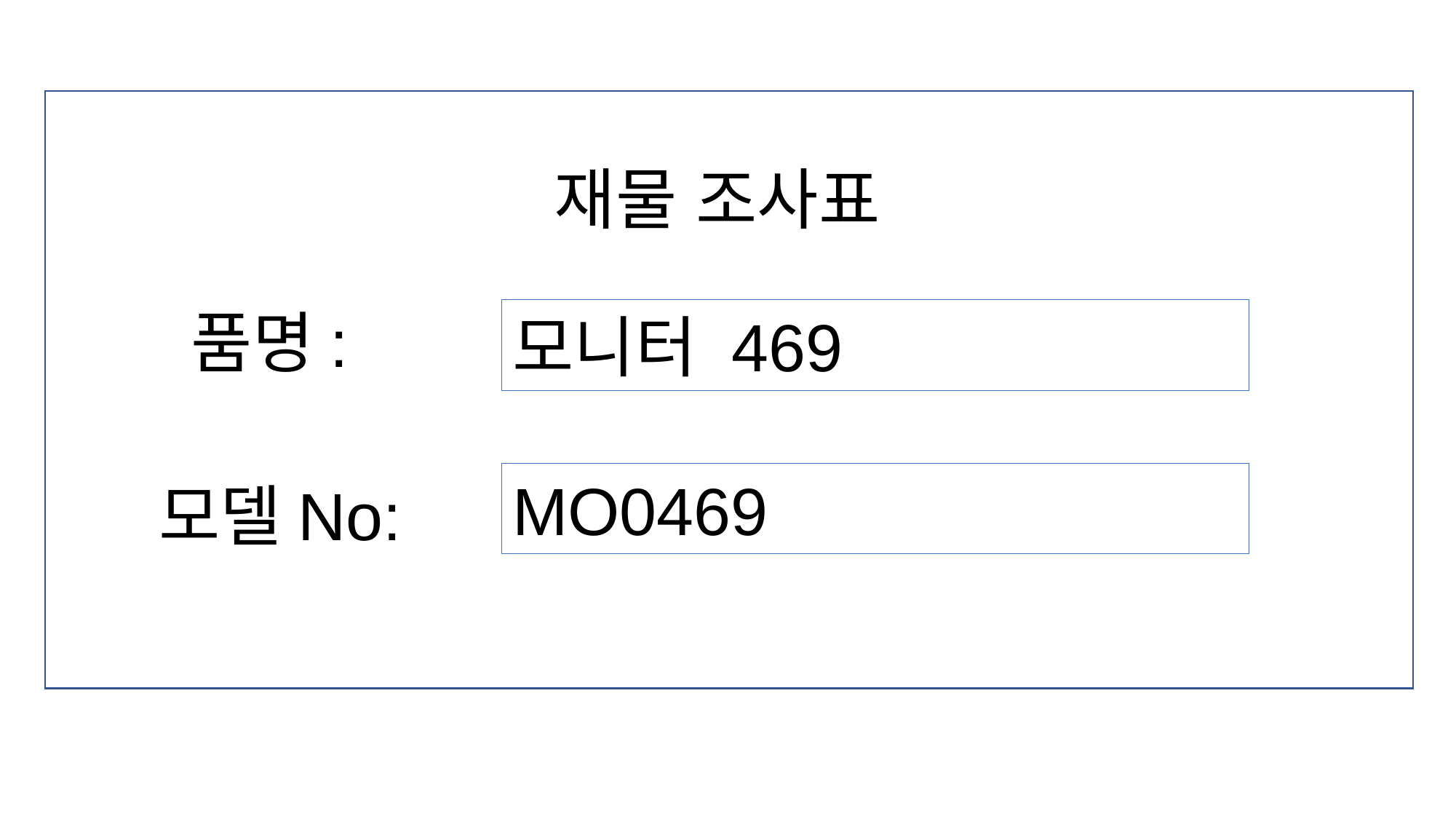

재물 조사표
품명:
모니터 469
MO0469
모델No: